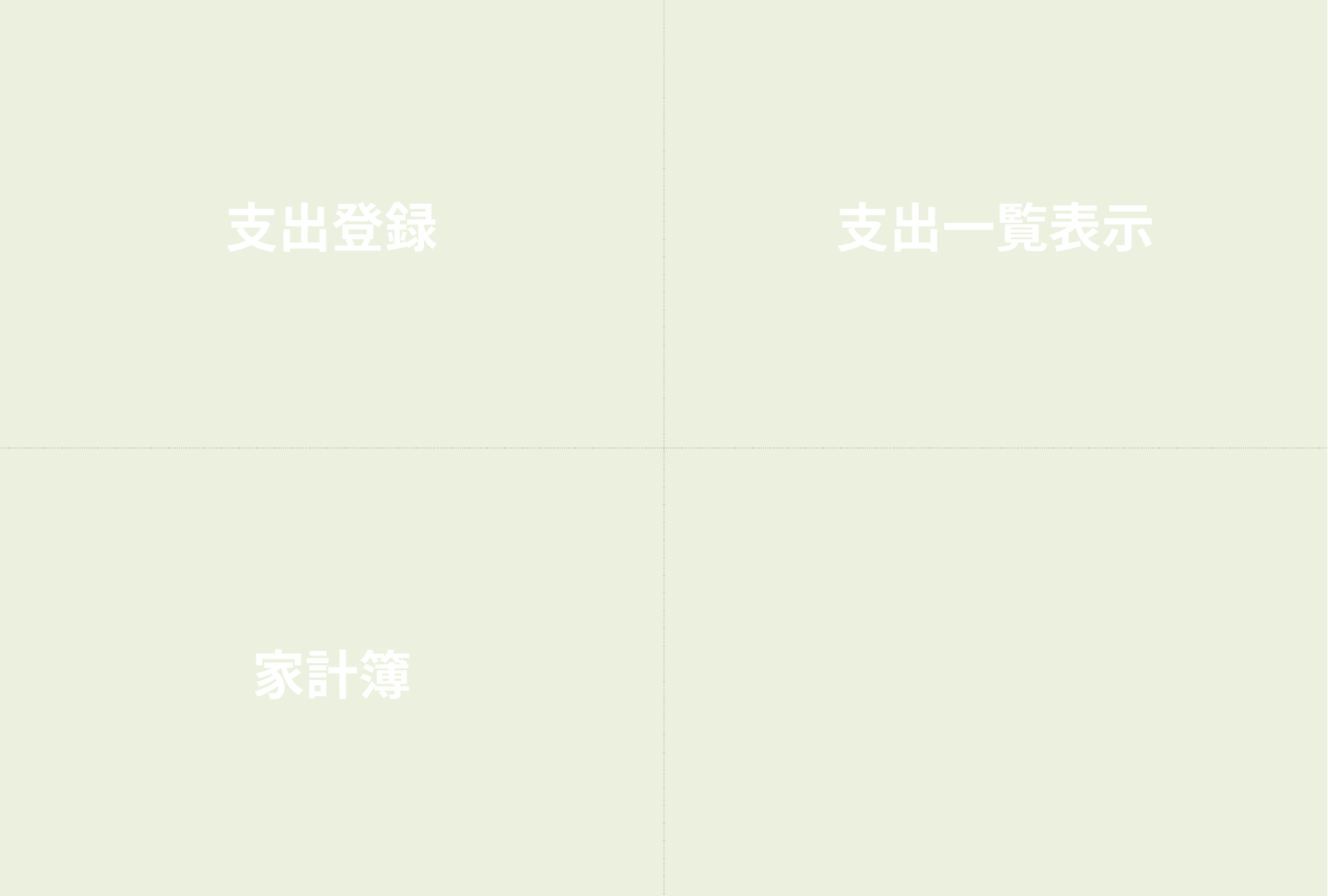

| 支出登録 | 支出一覧表示 |
| --- | --- |
| 家計簿 |  |